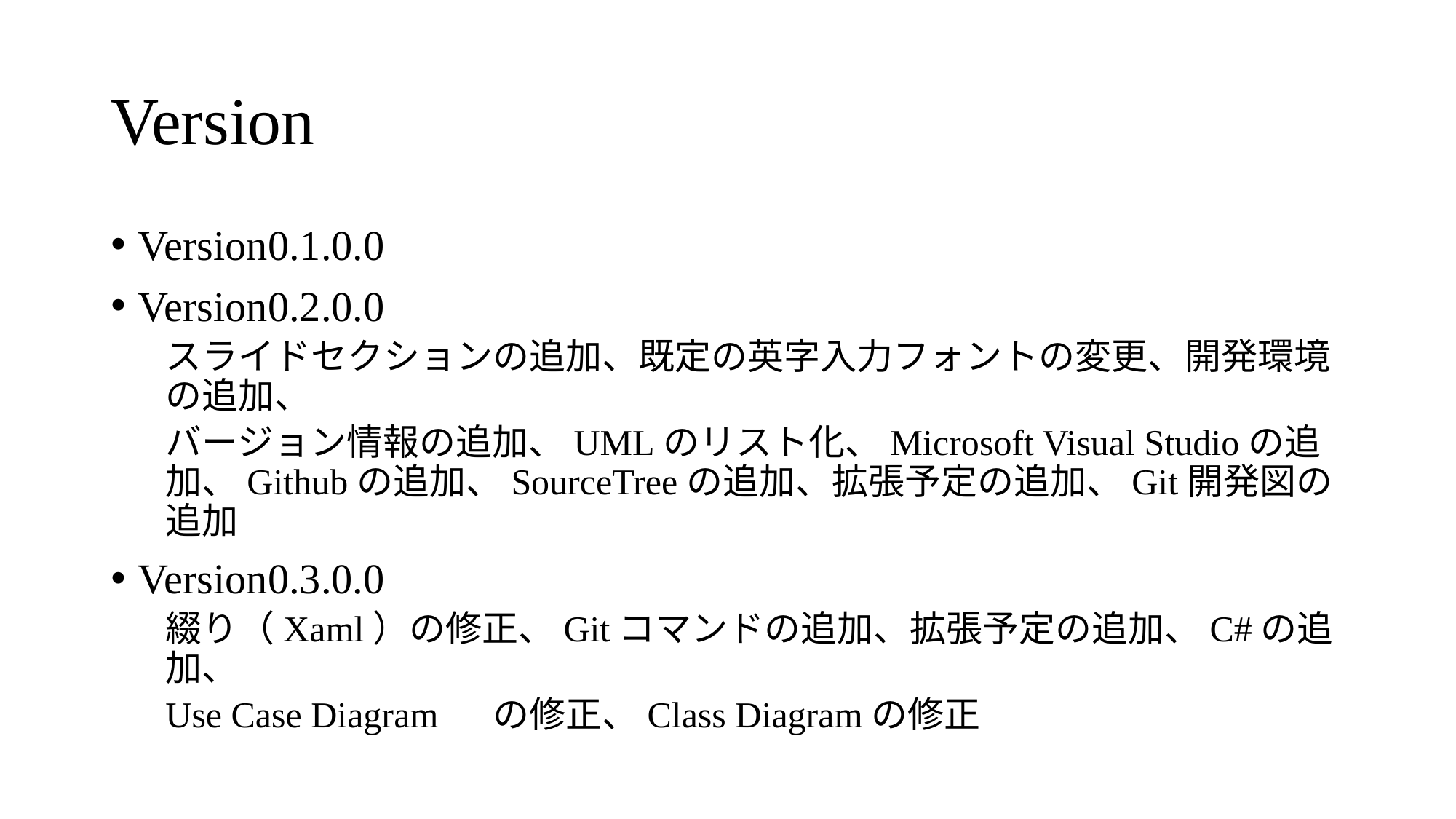

# Version
Version0.1.0.0
Version0.2.0.0
スライドセクションの追加、既定の英字入力フォントの変更、開発環境の追加、
バージョン情報の追加、UMLのリスト化、Microsoft Visual Studioの追加、Githubの追加、SourceTreeの追加、拡張予定の追加、Git開発図の追加
Version0.3.0.0
綴り（Xaml）の修正、Gitコマンドの追加、拡張予定の追加、C#の追加、
Use Case Diagram	の修正、Class Diagramの修正